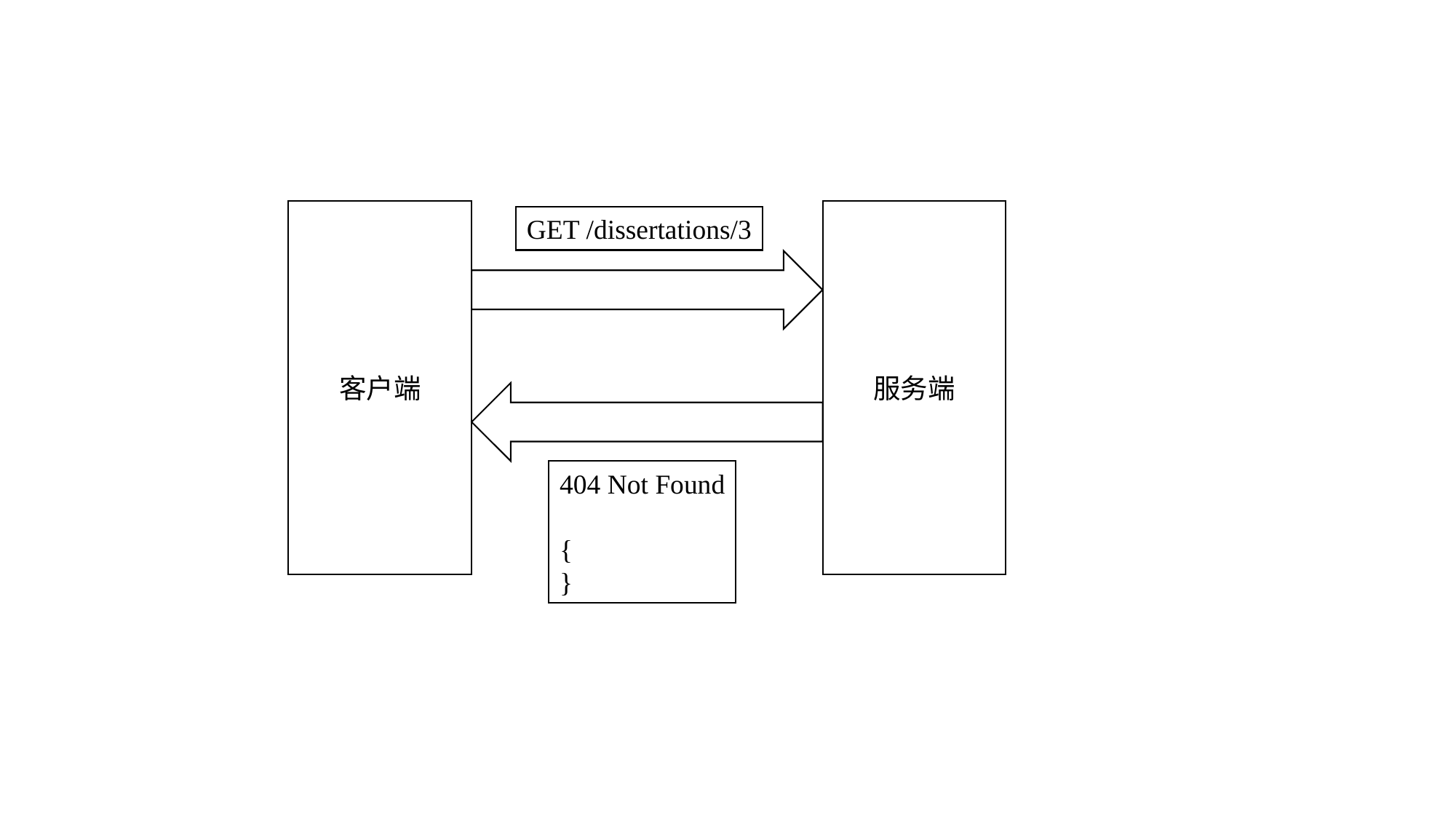

客户端
服务端
GET /dissertations/3

404 Not Found

{
}